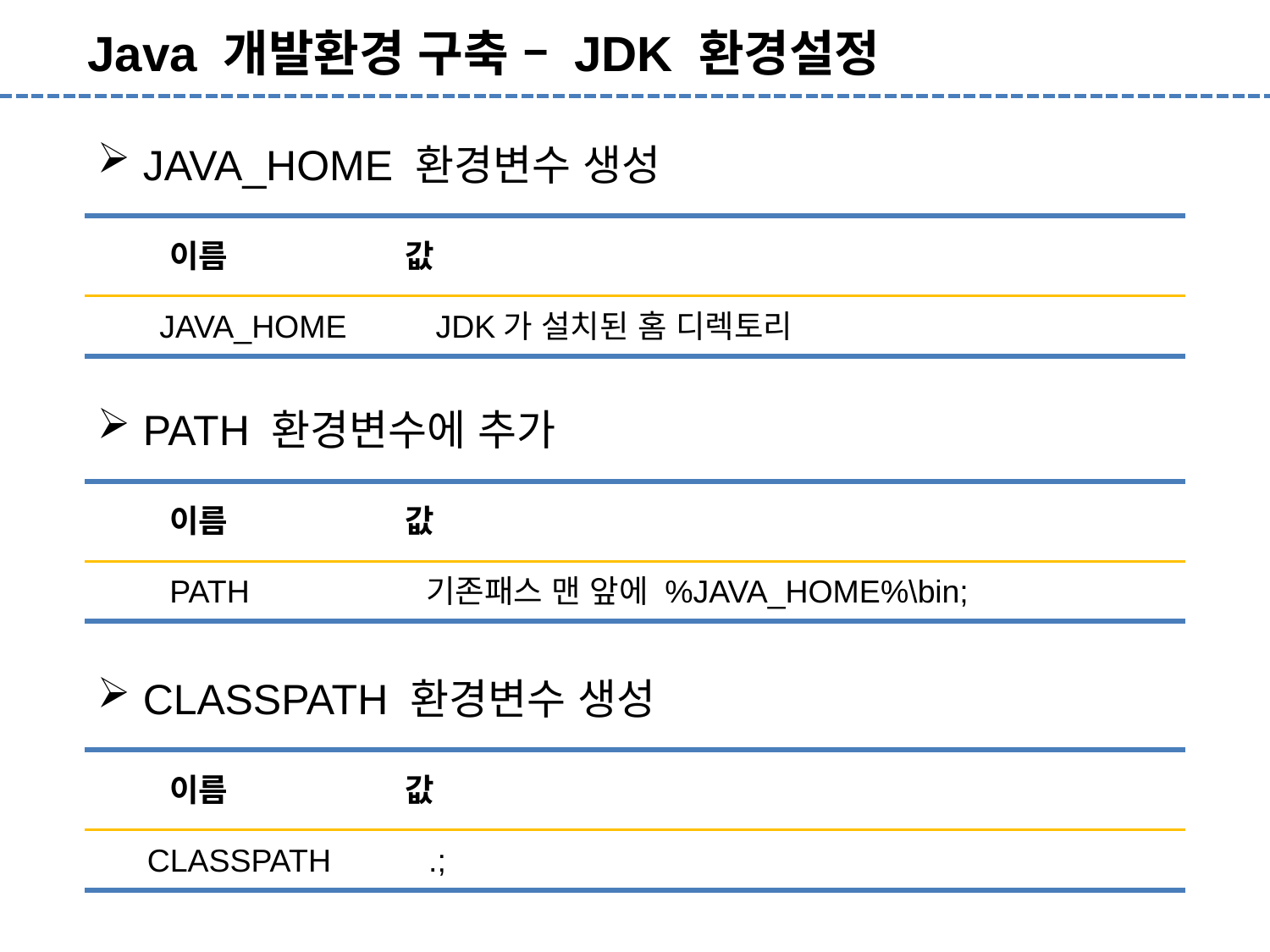

Java 개발환경 구축 – JDK 환경설정
 JAVA_HOME 환경변수 생성
이름                    값
JAVA_HOME          JDK가 설치된 홈 디렉토리
 PATH 환경변수에 추가
이름                    값
PATH                   기존패스 맨 앞에 %JAVA_HOME%\bin;
 CLASSPATH 환경변수 생성
이름                    값
CLASSPATH           .;